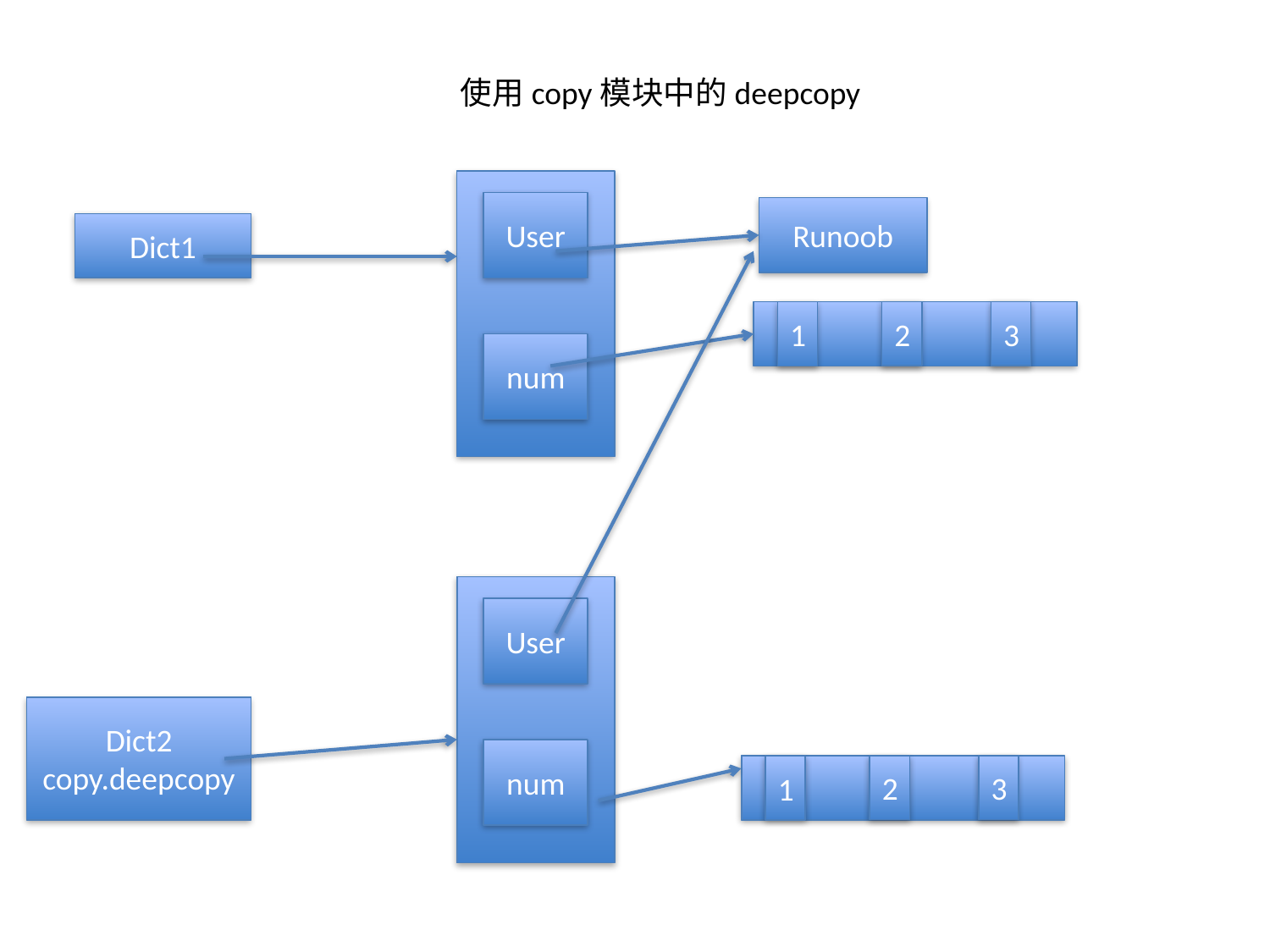

使用copy模块中的deepcopy

User
Runoob
Dict1
2
3

1
num

User
Dict2
copy.deepcopy
num
2
3

1